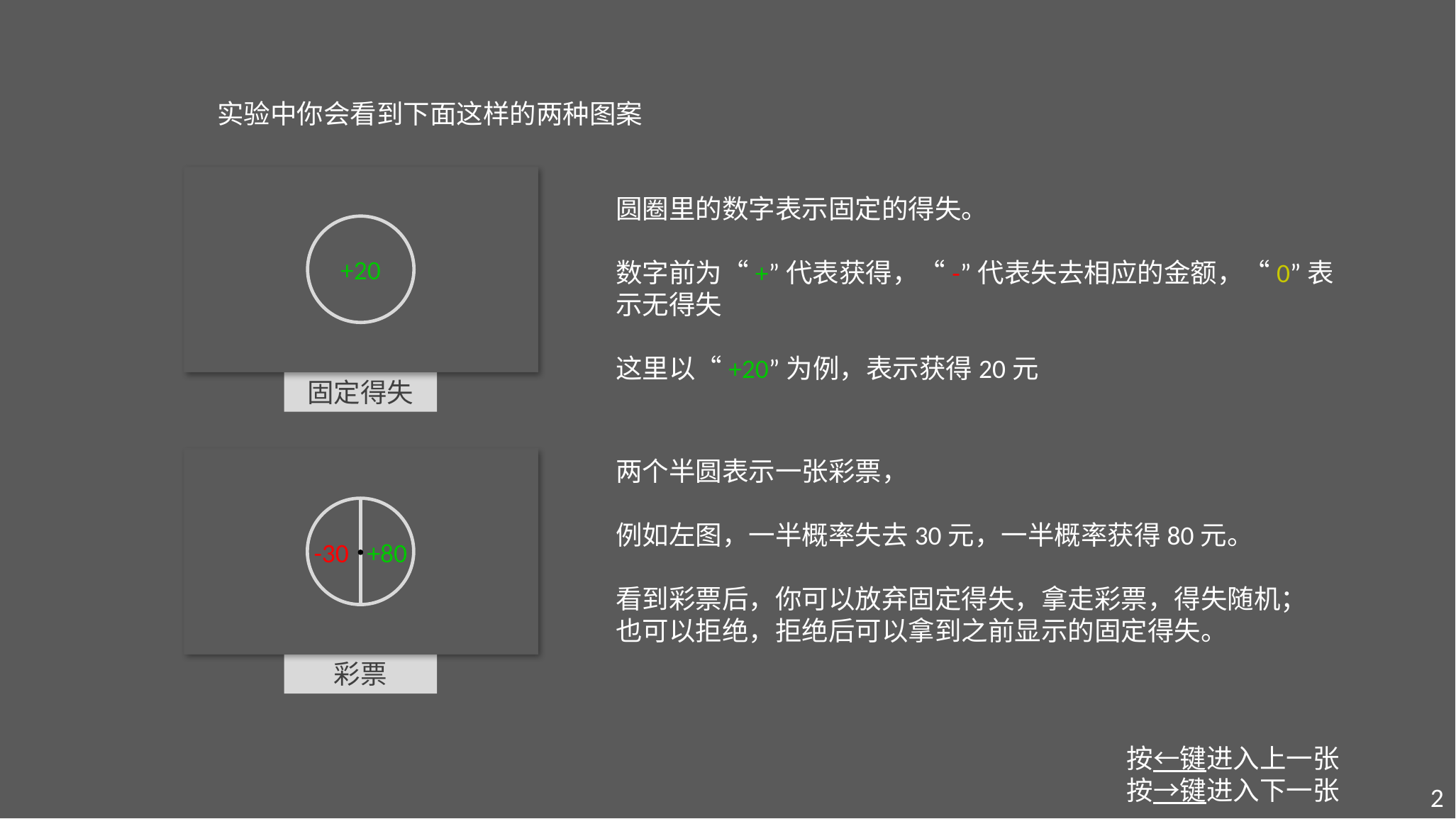

实验中你会看到下面这样的两种图案

+20
圆圈里的数字表示固定的得失。

数字前为“+”代表获得，“-”代表失去相应的金额，“0”表示无得失

这里以“+20”为例，表示获得20元
固定得失

-30   +80

两个半圆表示一张彩票，

例如左图，一半概率失去30元，一半概率获得80元。

看到彩票后，你可以放弃固定得失，拿走彩票，得失随机；
也可以拒绝，拒绝后可以拿到之前显示的固定得失。
彩票
按←键进入上一张
按→键进入下一张
2